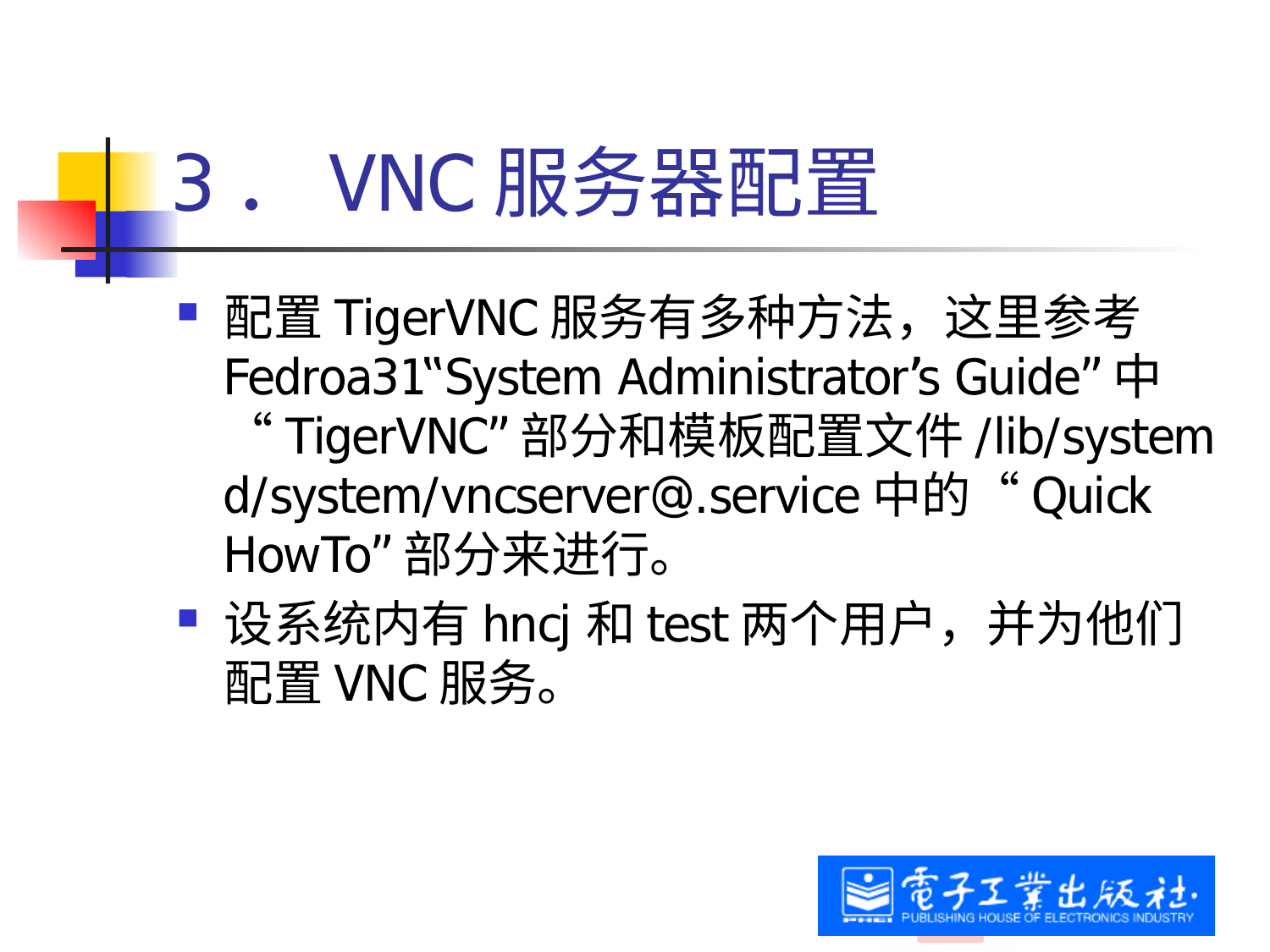

# 3．VNC服务器配置
配置TigerVNC服务有多种方法，这里参考Fedroa31“System Administrator’s Guide”中“TigerVNC”部分和模板配置文件/lib/systemd/system/vncserver@.service中的“Quick HowTo”部分来进行。
设系统内有hncj和test两个用户，并为他们配置VNC服务。